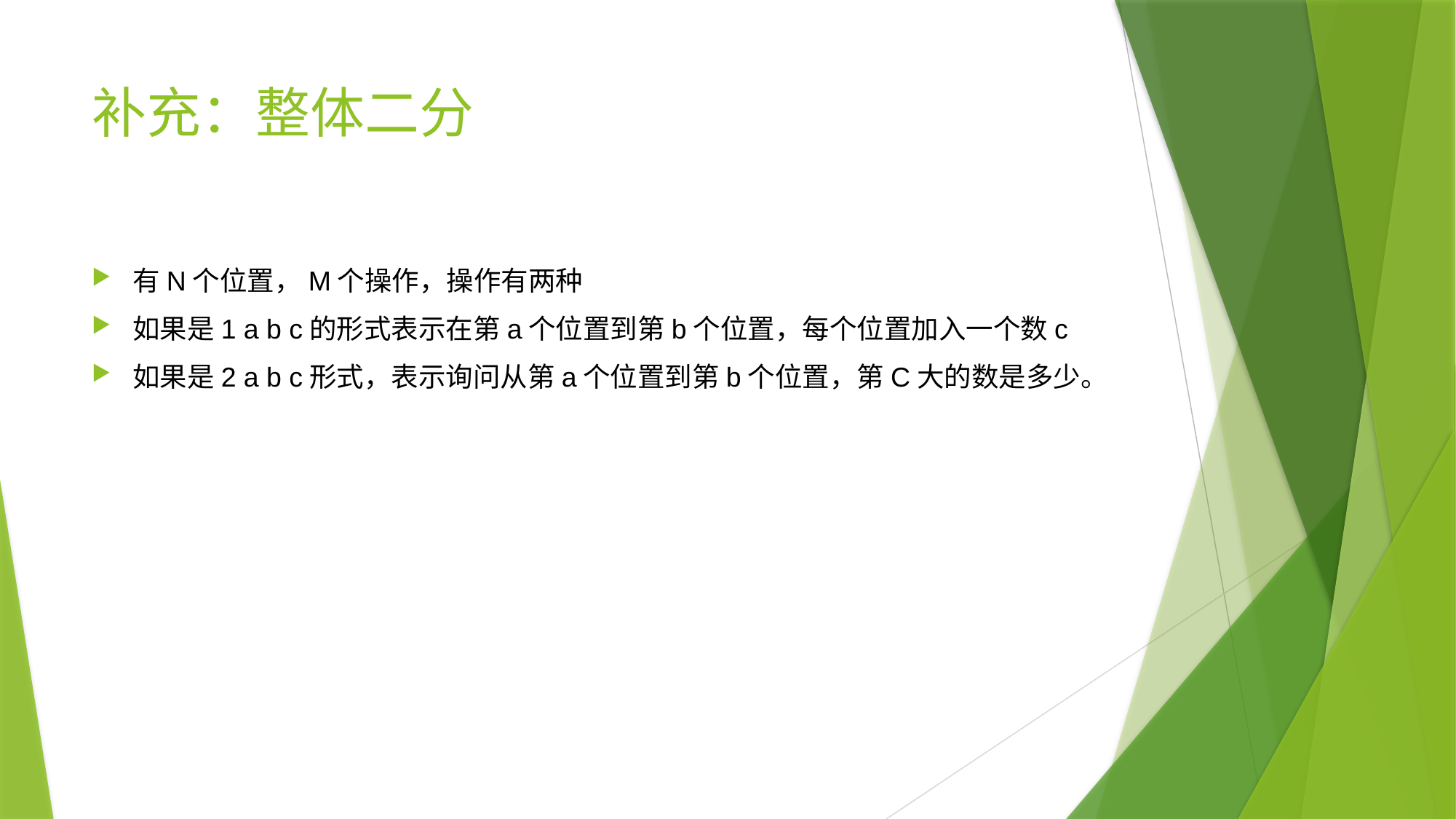

# 补充：整体二分
有N个位置，M个操作，操作有两种
如果是1 a b c的形式表示在第a个位置到第b个位置，每个位置加入一个数c
如果是2 a b c形式，表示询问从第a个位置到第b个位置，第C大的数是多少。